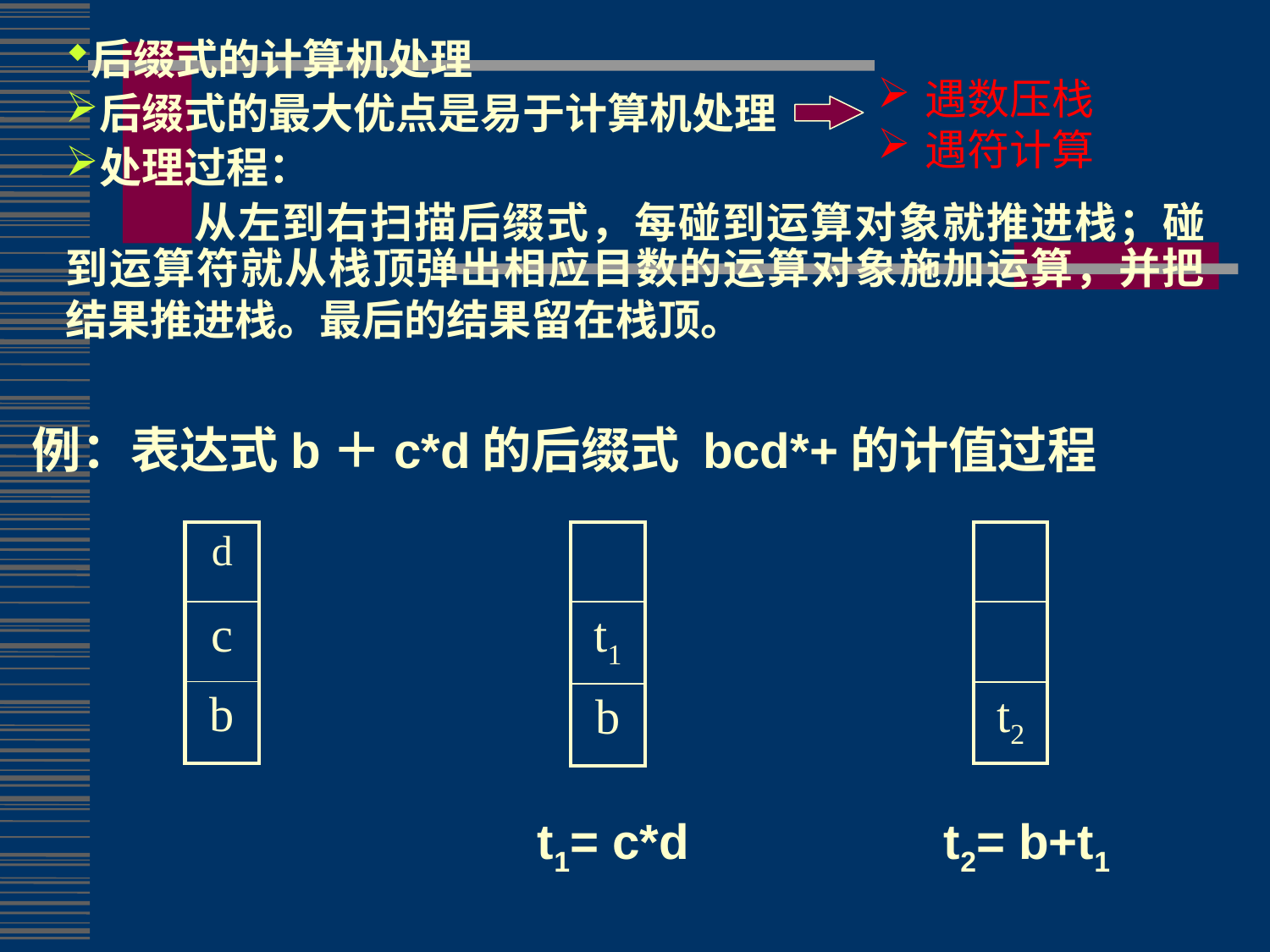

后缀式的计算机处理
后缀式的最大优点是易于计算机处理
处理过程：
	从左到右扫描后缀式，每碰到运算对象就推进栈；碰到运算符就从栈顶弹出相应目数的运算对象施加运算，并把结果推进栈。最后的结果留在栈顶。

遇数压栈
遇符计算

例：表达式b＋c*d的后缀式 bcd*+的计值过程
| d |
| --- |
| c |
| b |
|  |
| --- |
| t1 |
| b |
|  |
| --- |
|  |
| t2 |
t1= c*d
t2= b+t1